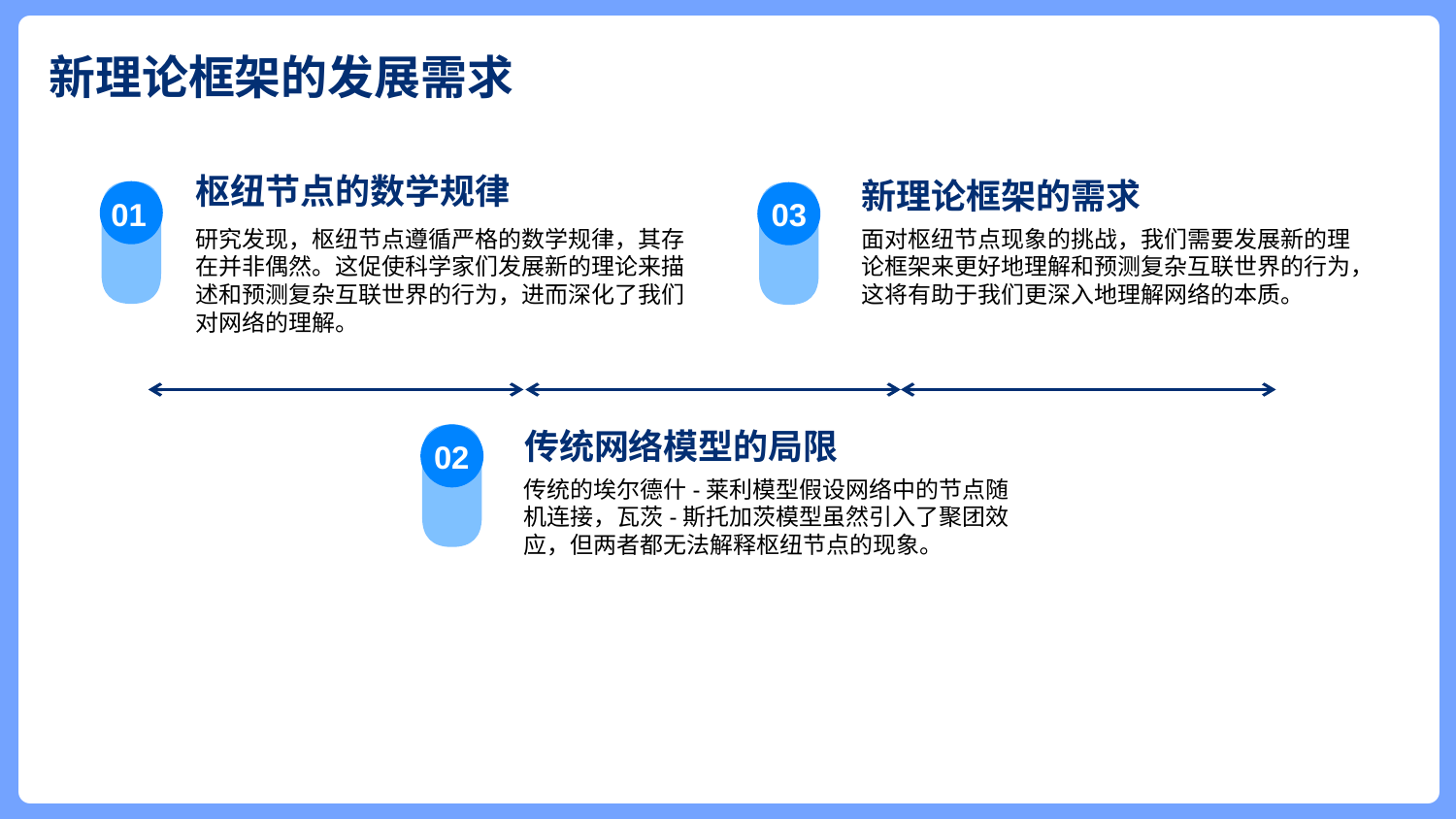

新理论框架的发展需求
枢纽节点的数学规律
新理论框架的需求
01
03

研究发现，枢纽节点遵循严格的数学规律，其存在并非偶然。这促使科学家们发展新的理论来描述和预测复杂互联世界的行为，进而深化了我们对网络的理解。
面对枢纽节点现象的挑战，我们需要发展新的理论框架来更好地理解和预测复杂互联世界的行为，这将有助于我们更深入地理解网络的本质。

传统网络模型的局限
02

传统的埃尔德什-莱利模型假设网络中的节点随机连接，瓦茨-斯托加茨模型虽然引入了聚团效应，但两者都无法解释枢纽节点的现象。